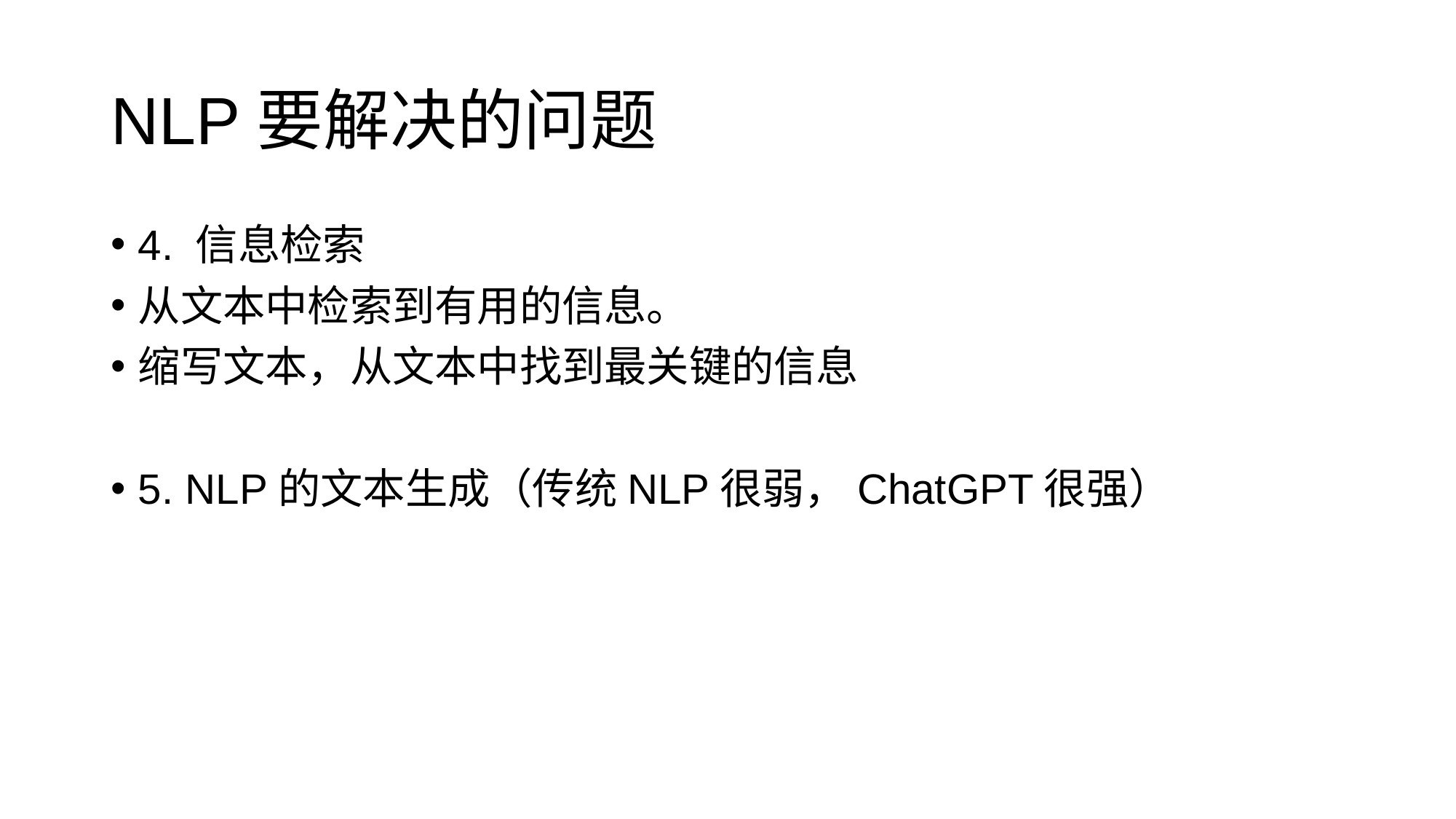

# NLP要解决的问题
4. 信息检索
从文本中检索到有用的信息。
缩写文本，从文本中找到最关键的信息

5. NLP的文本生成（传统NLP很弱，ChatGPT很强）